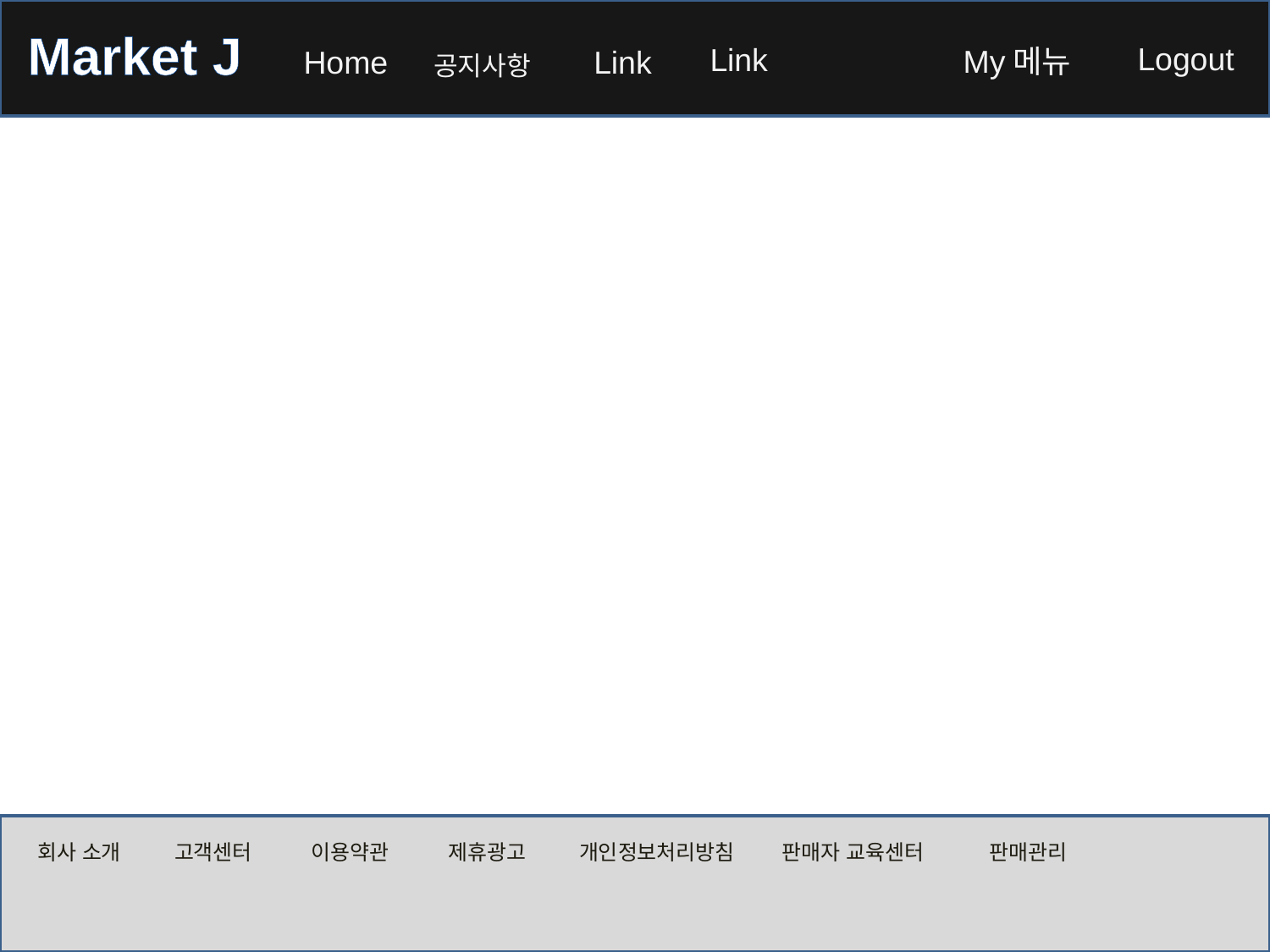

Market J
Logout
Link
My메뉴
Home
Link
공지사항

회사 소개         고객센터          이용약관          제휴광고         개인정보처리방침        판매자 교육센터           판매관리
로그인 중 기본 타일즈